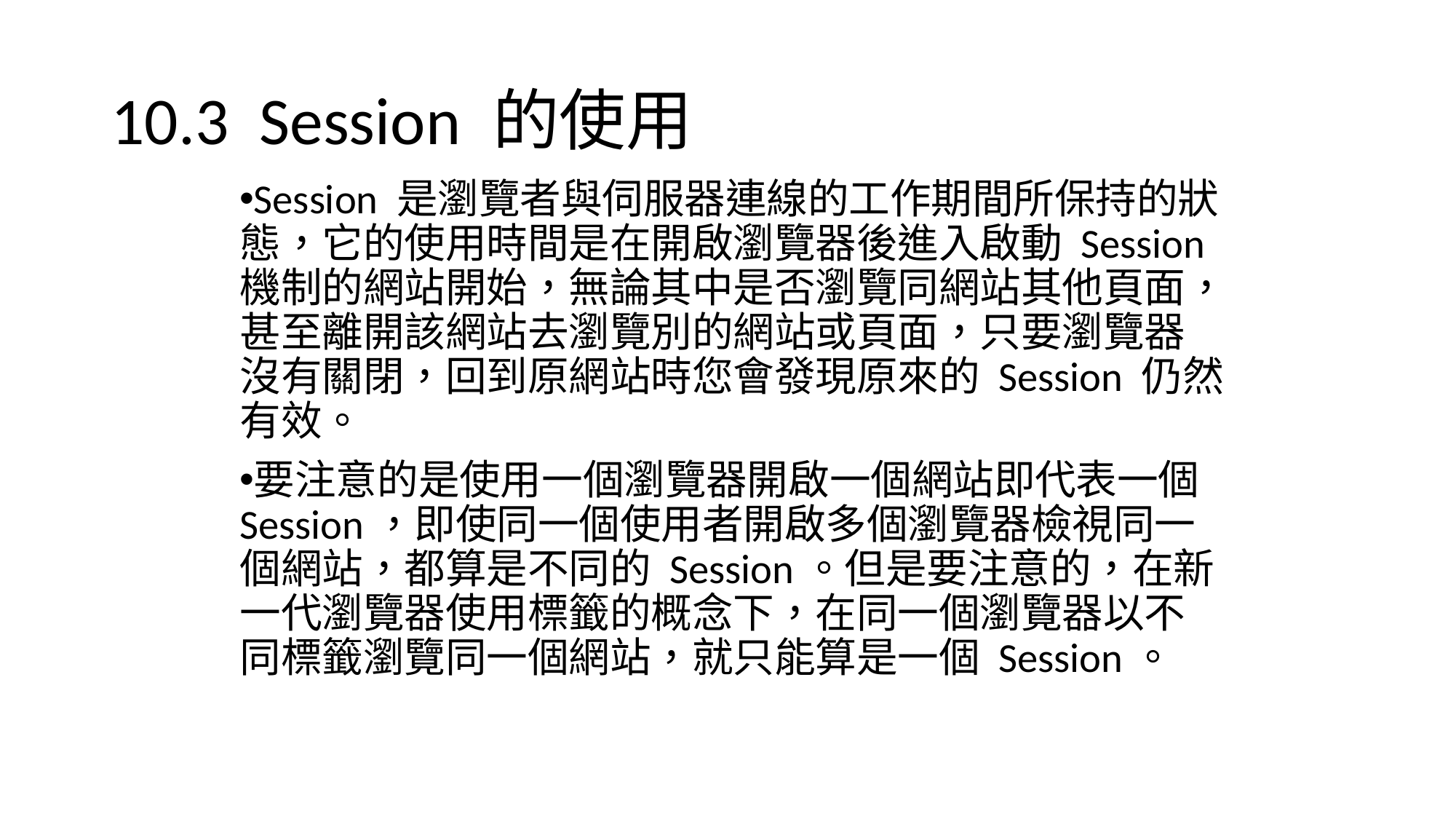

# 10.3  Session 的使用
Session 是瀏覽者與伺服器連線的工作期間所保持的狀態，它的使用時間是在開啟瀏覽器後進入啟動 Session 機制的網站開始，無論其中是否瀏覽同網站其他頁面，甚至離開該網站去瀏覽別的網站或頁面，只要瀏覽器沒有關閉，回到原網站時您會發現原來的 Session 仍然有效。
要注意的是使用一個瀏覽器開啟一個網站即代表一個 Session，即使同一個使用者開啟多個瀏覽器檢視同一個網站，都算是不同的 Session。但是要注意的，在新一代瀏覽器使用標籤的概念下，在同一個瀏覽器以不同標籤瀏覽同一個網站，就只能算是一個 Session。